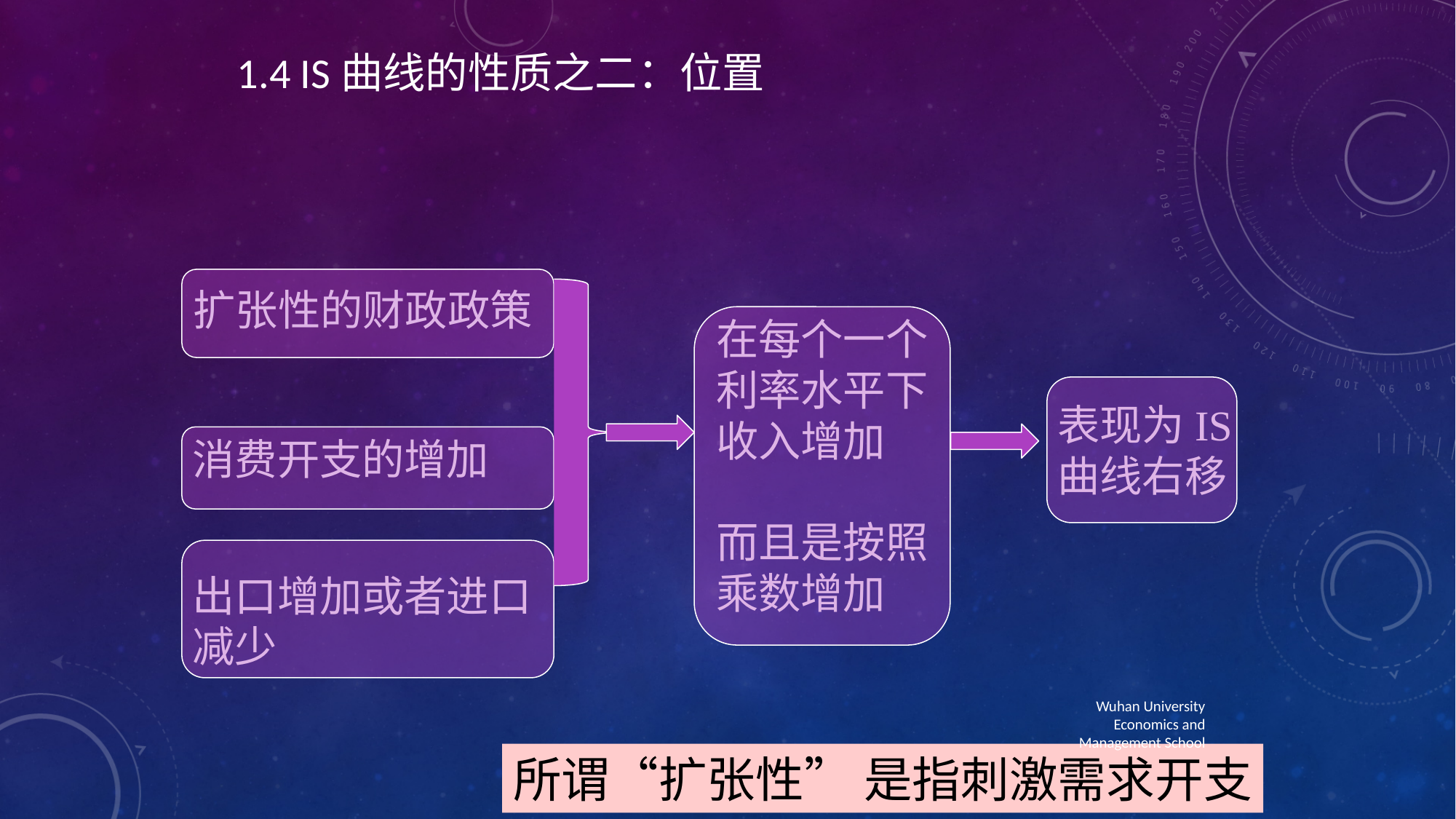

1.4 IS曲线的性质之二：位置

扩张性的财政政策

在每个一个利率水平下收入增加

而且是按照乘数增加

表现为IS曲线右移

消费开支的增加

出口增加或者进口减少
Wuhan University Economics and Management School
所谓“扩张性” 是指刺激需求开支